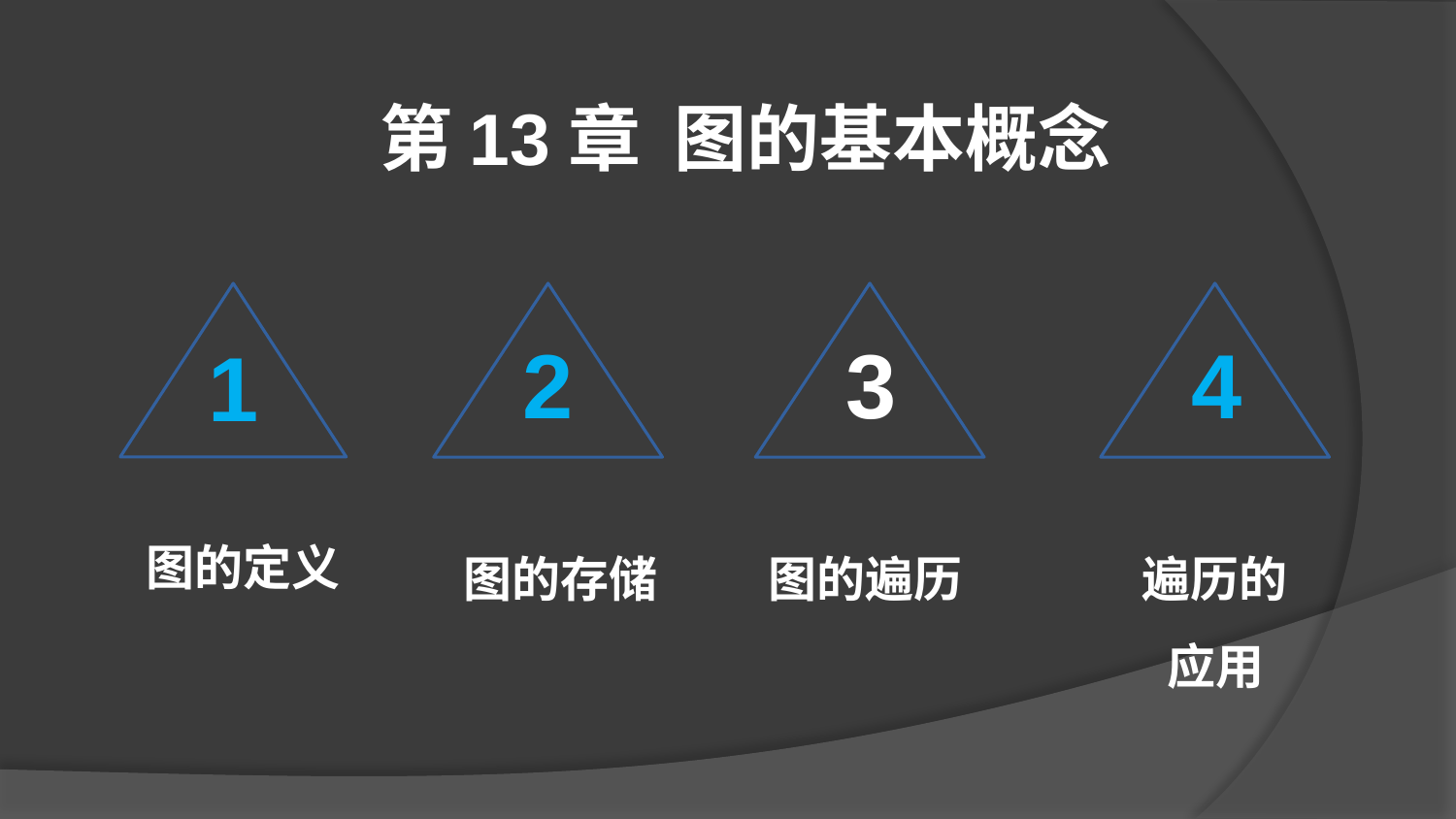

第13章  图的基本概念

1
图的定义

2
  图的存储

  3
图的遍历

  4
遍历的应用